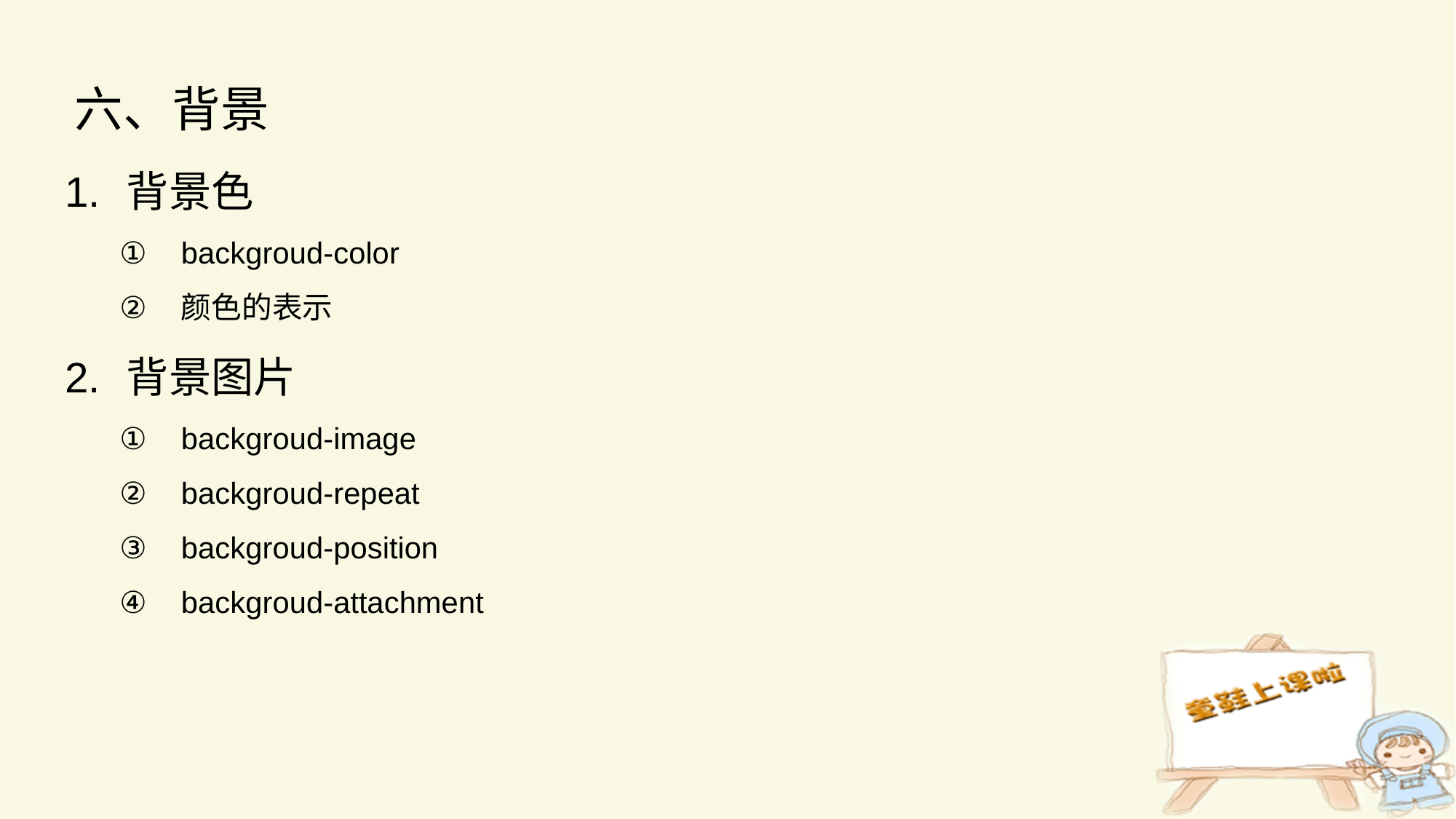

六、背景
背景色
backgroud-color
颜色的表示
背景图片
backgroud-image
backgroud-repeat
backgroud-position
backgroud-attachment